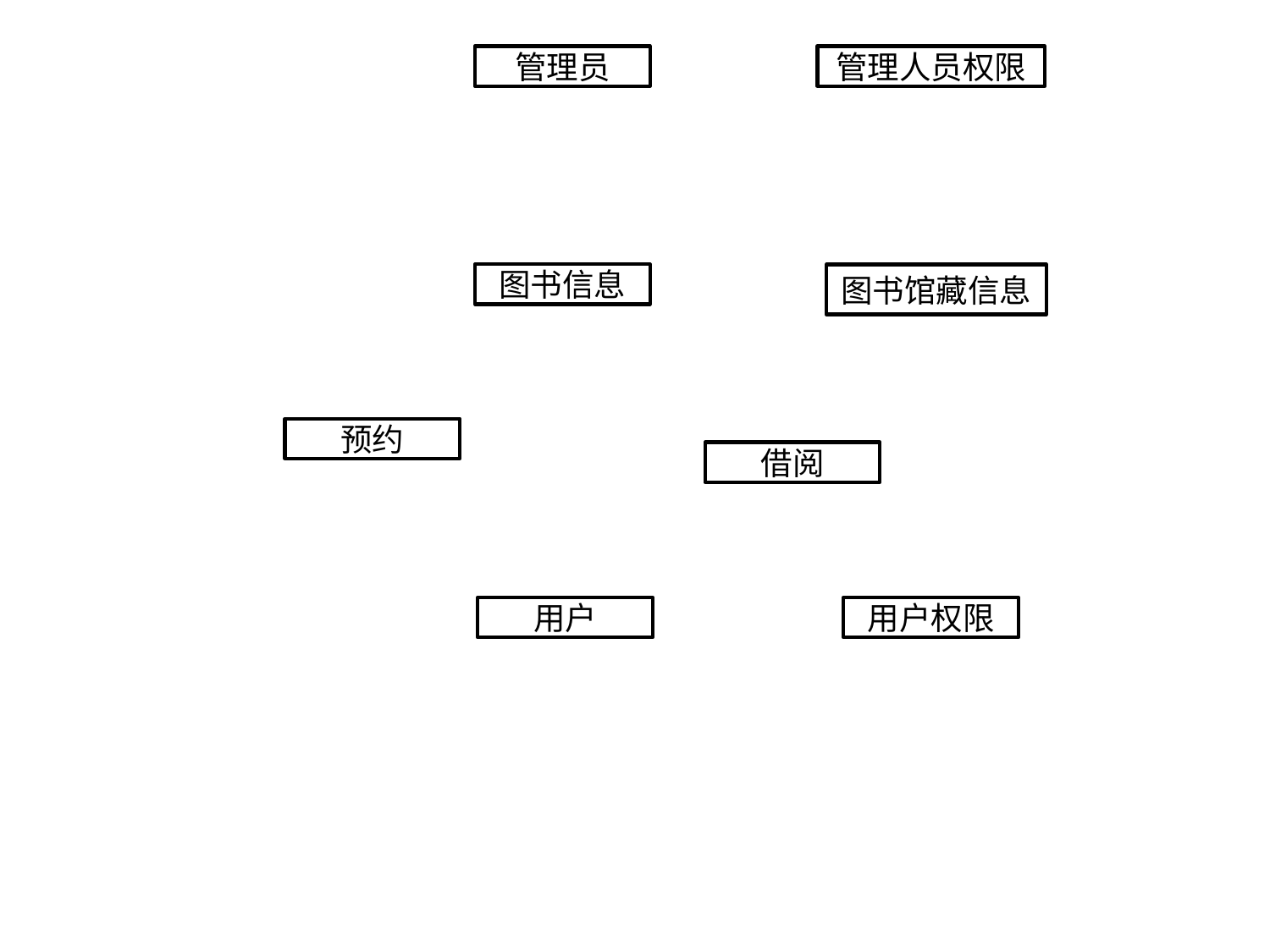

管理员
管理人员权限
图书信息
图书馆藏信息
预约
借阅
用户
用户权限